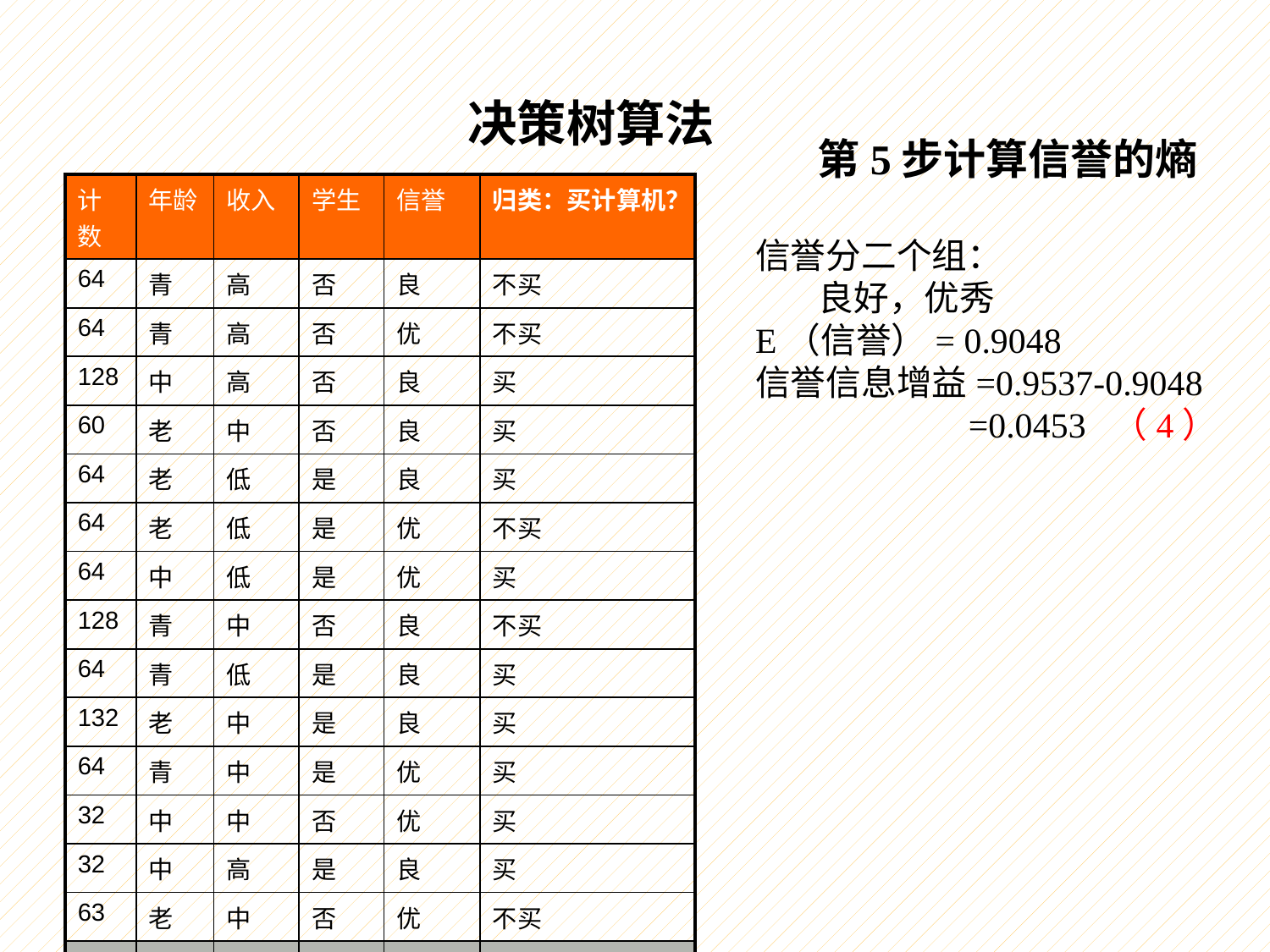

决策树算法
第5步计算信誉的熵
| 计数 | 年龄 | 收入 | 学生 | 信誉 | 归类：买计算机？ |
| --- | --- | --- | --- | --- | --- |
| 64 | 青 | 高 | 否 | 良 | 不买 |
| 64 | 青 | 高 | 否 | 优 | 不买 |
| 128 | 中 | 高 | 否 | 良 | 买 |
| 60 | 老 | 中 | 否 | 良 | 买 |
| 64 | 老 | 低 | 是 | 良 | 买 |
| 64 | 老 | 低 | 是 | 优 | 不买 |
| 64 | 中 | 低 | 是 | 优 | 买 |
| 128 | 青 | 中 | 否 | 良 | 不买 |
| 64 | 青 | 低 | 是 | 良 | 买 |
| 132 | 老 | 中 | 是 | 良 | 买 |
| 64 | 青 | 中 | 是 | 优 | 买 |
| 32 | 中 | 中 | 否 | 优 | 买 |
| 32 | 中 | 高 | 是 | 良 | 买 |
| 63 | 老 | 中 | 否 | 优 | 不买 |
| 1 | 老 | 中 | 否 | 优 | 买 |
信誉分二个组：
       良好，优秀
E（信誉）= 0.9048
信誉信息增益=0.9537-0.9048
                        =0.0453  （4）